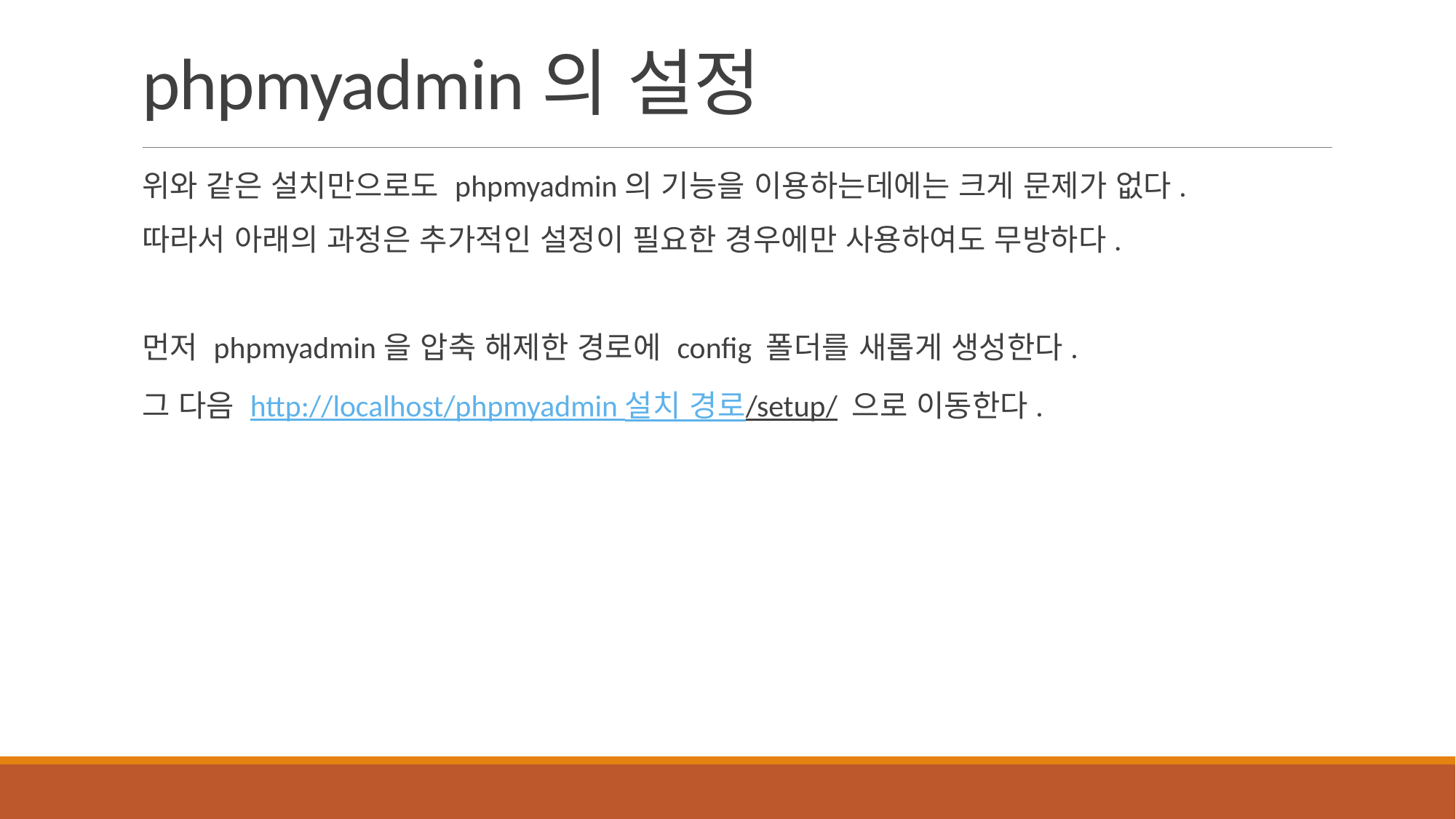

# phpmyadmin의 설정
위와 같은 설치만으로도 phpmyadmin의 기능을 이용하는데에는 크게 문제가 없다.
따라서 아래의 과정은 추가적인 설정이 필요한 경우에만 사용하여도 무방하다.

먼저 phpmyadmin을 압축 해제한 경로에 config 폴더를 새롭게 생성한다.
그 다음 http://localhost/phpmyadmin 설치 경로/setup/ 으로 이동한다.